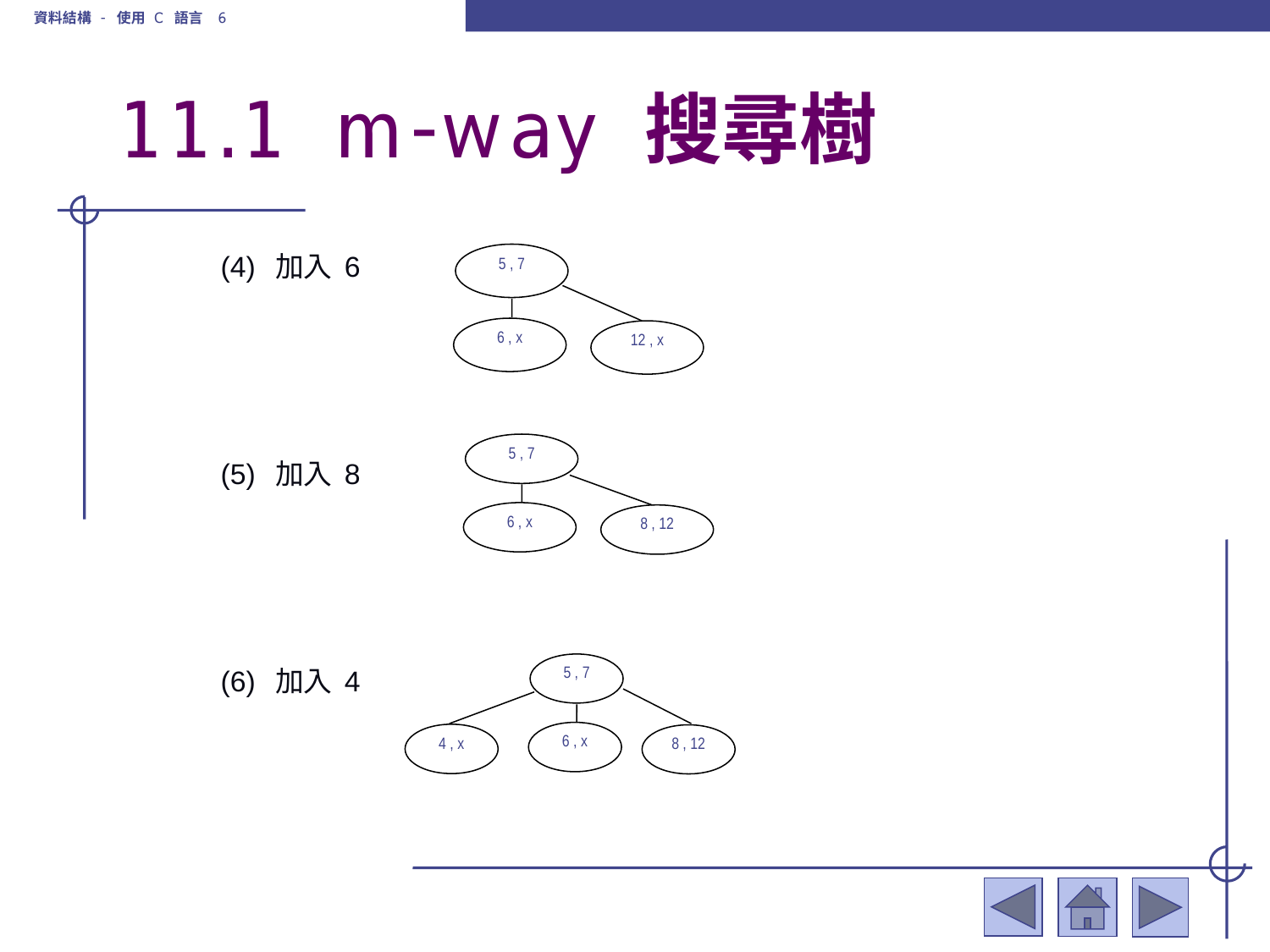

資料結構 - 使用 C 語言   6
# 11.1  m-way 搜尋樹
	(4) 加入6

	(5) 加入8

	(6) 加入4

5 , 7

6 , x
12 , x
5 , 7

6 , x
8 , 12
5 , 7

6 , x
4 , x
8 , 12